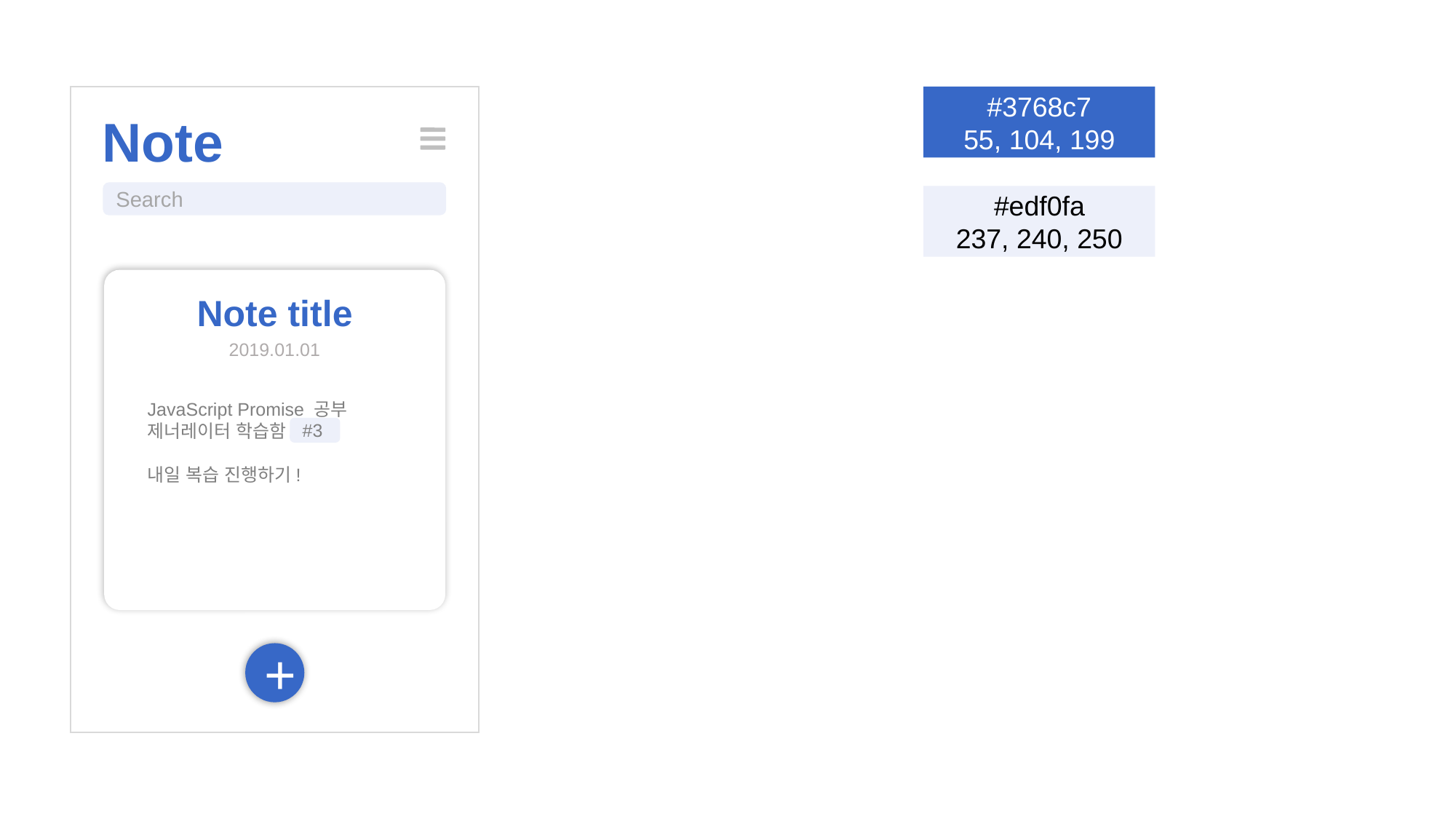

#3768c7
55, 104, 199
Note

Search
#edf0fa
237, 240, 250

Note title
2019.01.01
JavaScript Promise 공부
제너레이터 학습함

내일 복습 진행하기!
#3
+